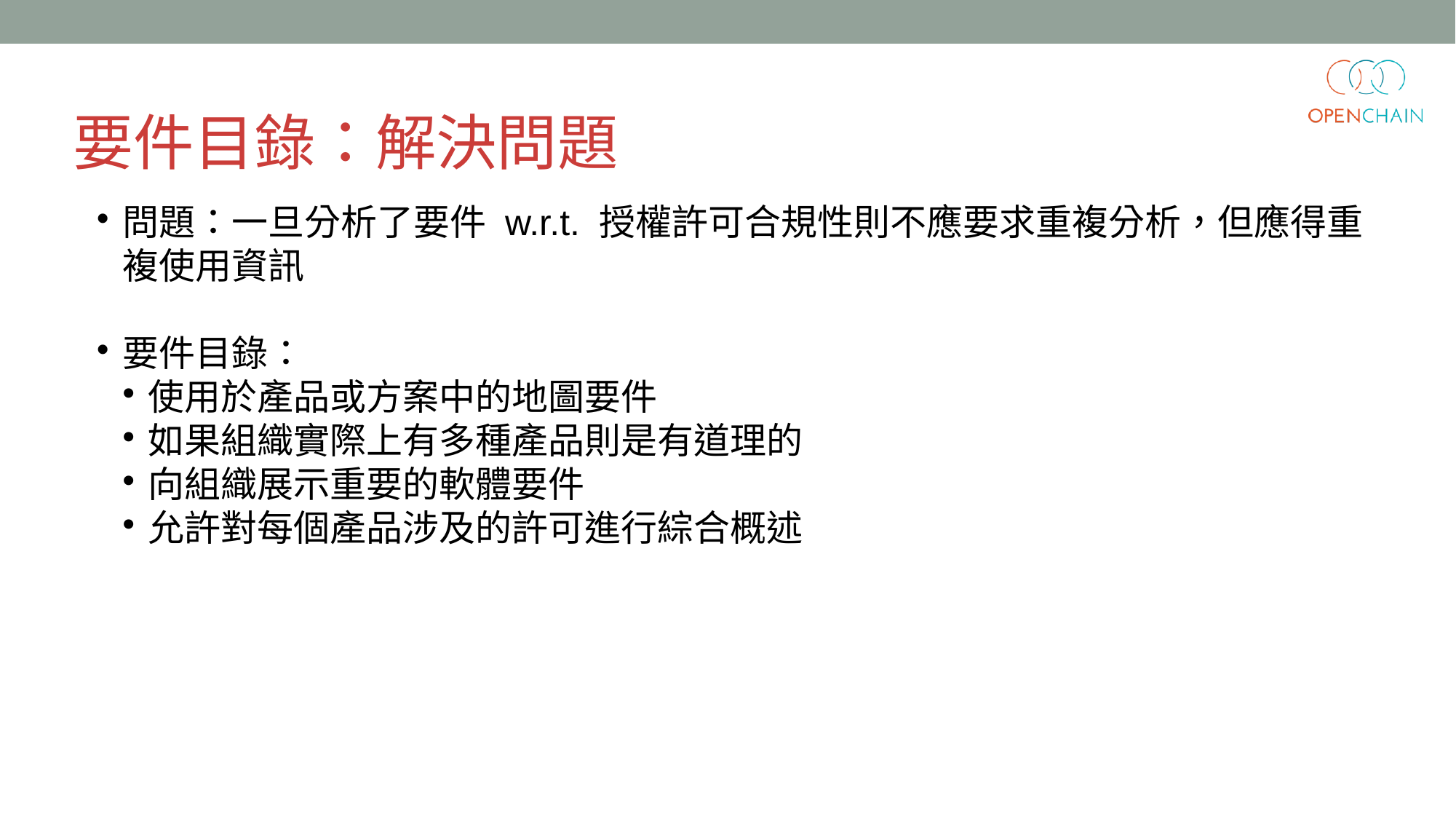

要件目錄：解決問題
問題：一旦分析了要件 w.r.t. 授權許可合規性則不應要求重複分析，但應得重複使用資訊

要件目錄：
使用於產品或方案中的地圖要件
如果組織實際上有多種產品則是有道理的
向組織展示重要的軟體要件
允許對每個產品涉及的許可進行綜合概述